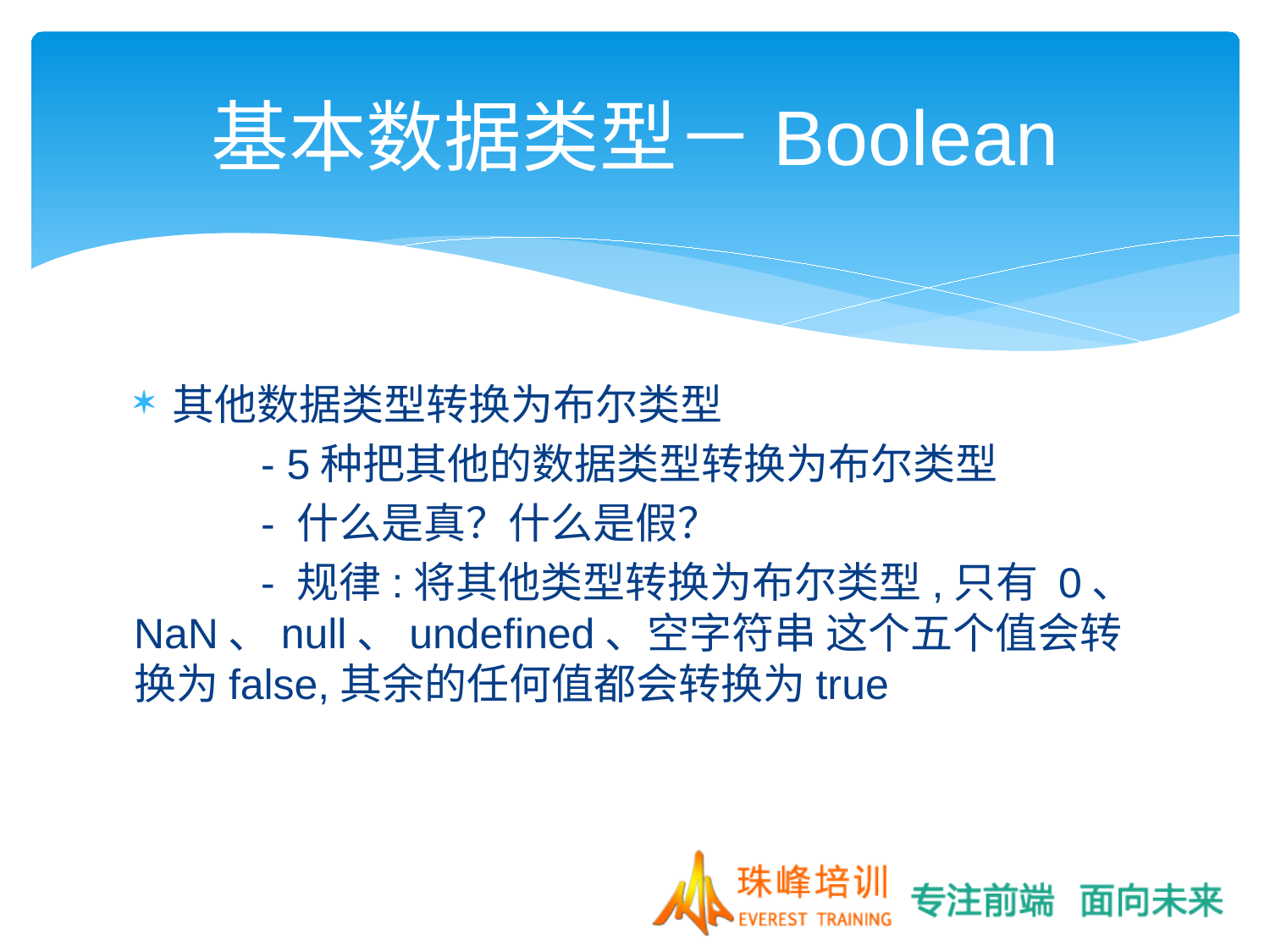

# 基本数据类型－Boolean
其他数据类型转换为布尔类型
	- 5种把其他的数据类型转换为布尔类型
	- 什么是真？什么是假？
	- 规律:将其他类型转换为布尔类型,只有 0、NaN、null、undefined、空字符串 这个五个值会转换为false,其余的任何值都会转换为true